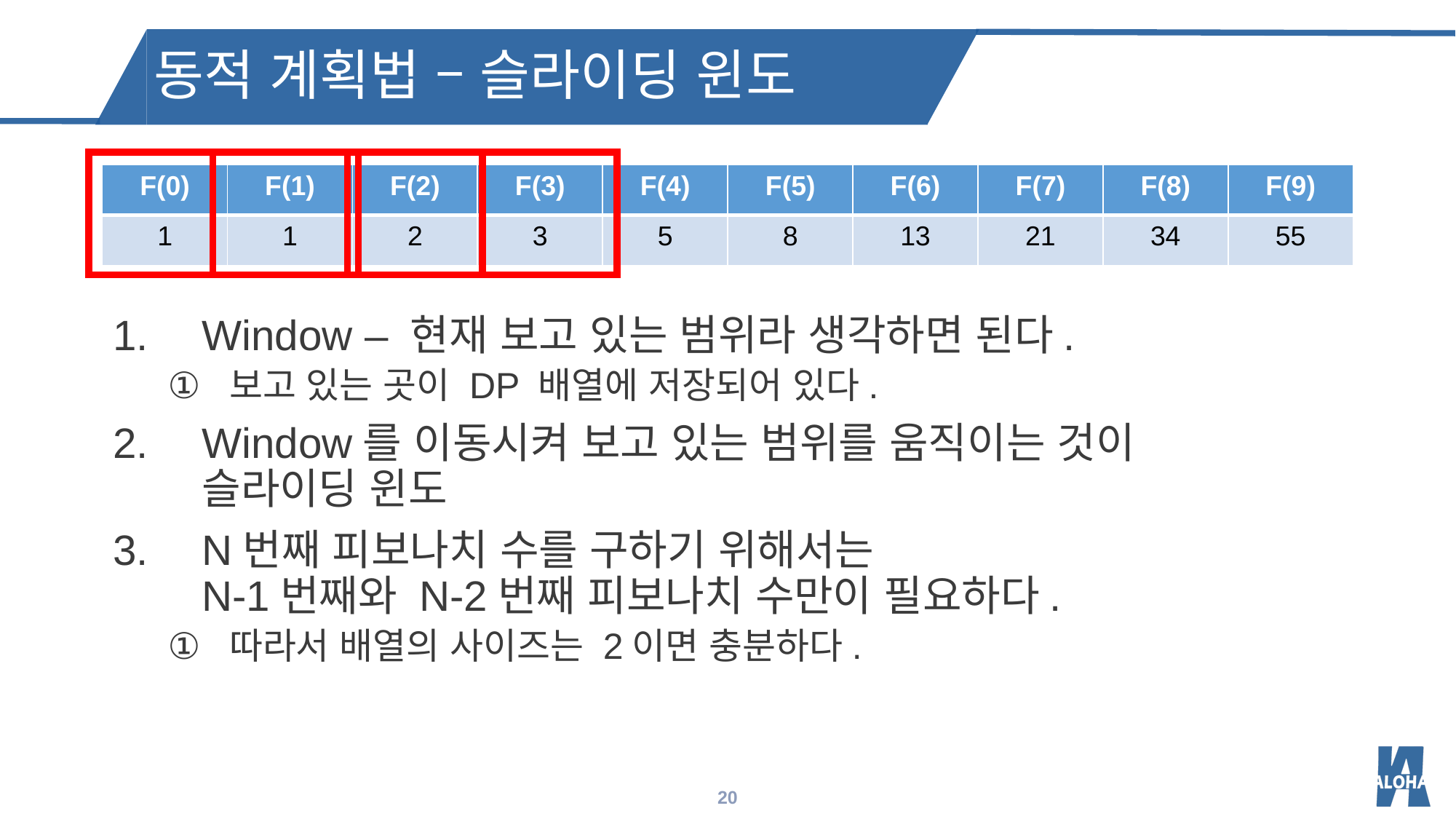

동적 계획법 – 슬라이딩 윈도

| F(0) | F(1) | F(2) | F(3) | F(4) | F(5) | F(6) | F(7) | F(8) | F(9) |
| --- | --- | --- | --- | --- | --- | --- | --- | --- | --- |
| 1 | 1 | 2 | 3 | 5 | 8 | 13 | 21 | 34 | 55 |
Window – 현재 보고 있는 범위라 생각하면 된다.
보고 있는 곳이 DP 배열에 저장되어 있다.
Window를 이동시켜 보고 있는 범위를 움직이는 것이
슬라이딩 윈도
N번째 피보나치 수를 구하기 위해서는
N-1번째와 N-2번째 피보나치 수만이 필요하다.
따라서 배열의 사이즈는 2이면 충분하다.

20